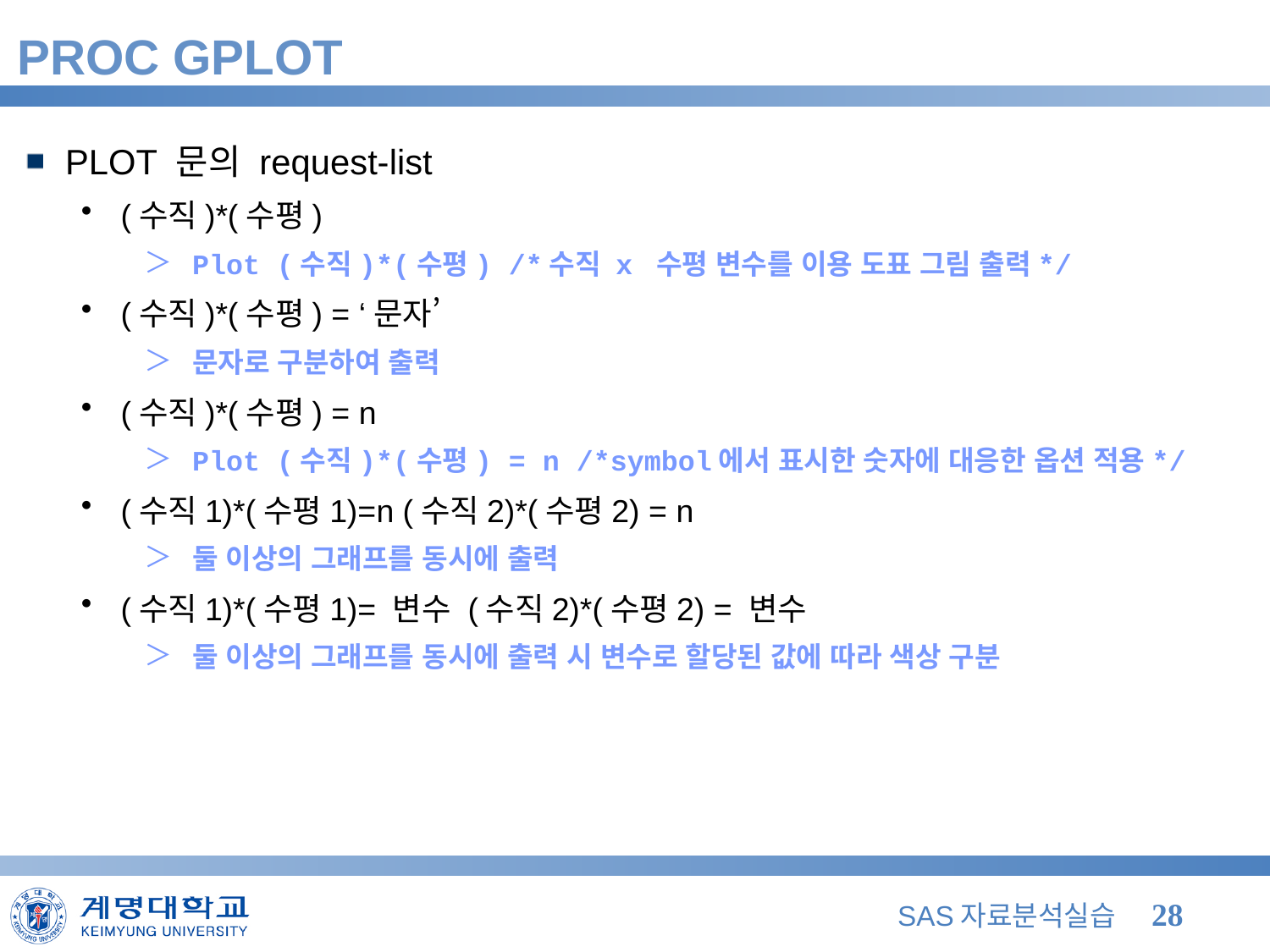

# PROC GPLOT
PLOT 문의 request-list
(수직)*(수평)
Plot (수직)*(수평) /*수직 x 수평 변수를 이용 도표 그림 출력*/
(수직)*(수평) = ‘문자’
문자로 구분하여 출력
(수직)*(수평) = n
Plot (수직)*(수평) = n /*symbol에서 표시한 숫자에 대응한 옵션 적용*/
(수직1)*(수평1)=n (수직2)*(수평2) = n
둘 이상의 그래프를 동시에 출력
(수직1)*(수평1)= 변수 (수직2)*(수평2) = 변수
둘 이상의 그래프를 동시에 출력 시 변수로 할당된 값에 따라 색상 구분